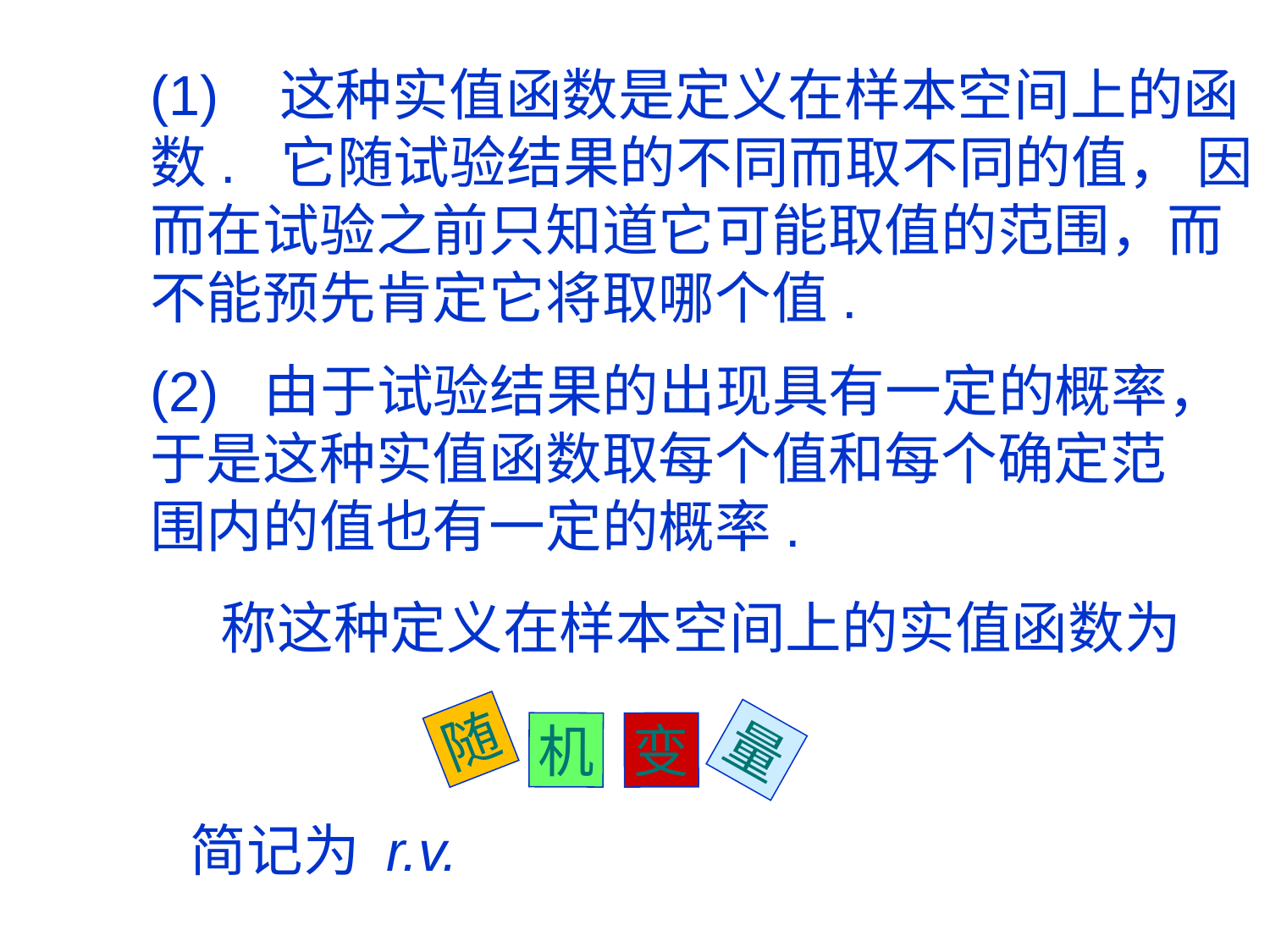

(1)   这种实值函数是定义在样本空间上的函数.  它随试验结果的不同而取不同的值， 因而在试验之前只知道它可能取值的范围，而不能预先肯定它将取哪个值.
(2)  由于试验结果的出现具有一定的概率，于是这种实值函数取每个值和每个确定范围内的值也有一定的概率.
  称这种定义在样本空间上的实值函数为
随
机
变
量
简记为 r.v.